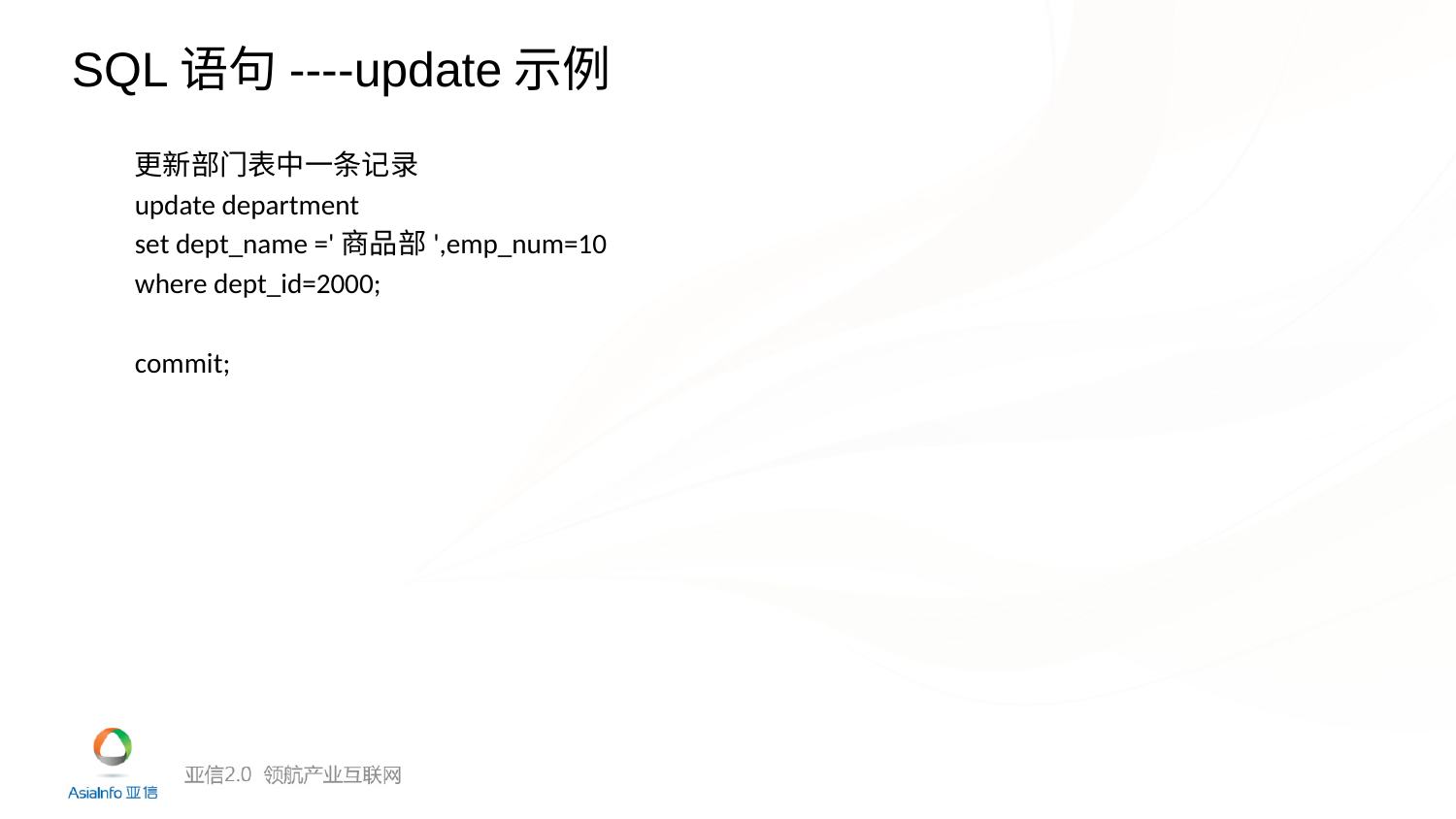

SQL语句----update示例

更新部门表中一条记录
update department
set dept_name ='商品部',emp_num=10
where dept_id=2000;

commit;